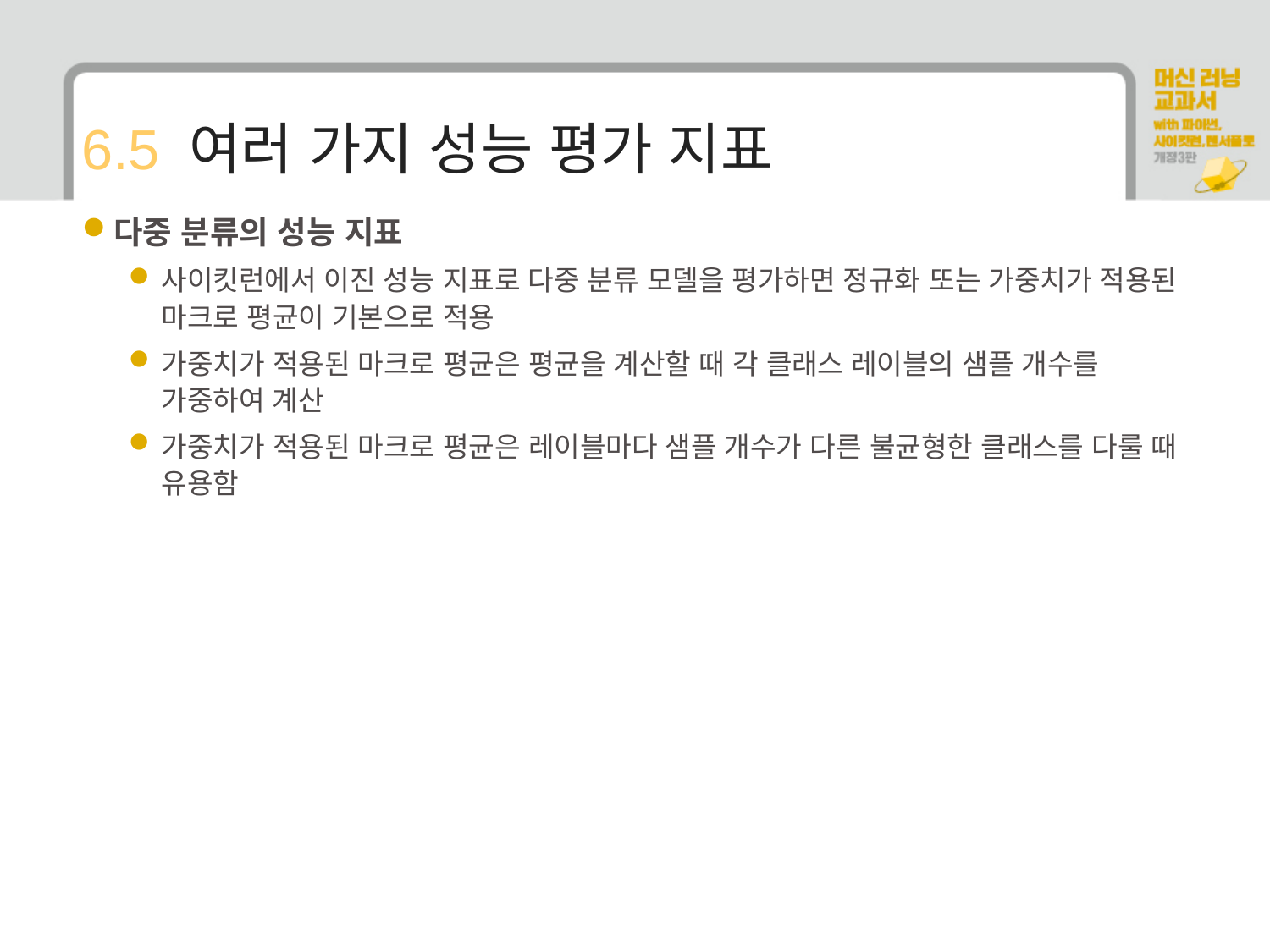

# 6.5 여러 가지 성능 평가 지표
다중 분류의 성능 지표
사이킷런에서 이진 성능 지표로 다중 분류 모델을 평가하면 정규화 또는 가중치가 적용된 마크로 평균이 기본으로 적용
가중치가 적용된 마크로 평균은 평균을 계산할 때 각 클래스 레이블의 샘플 개수를 가중하여 계산
가중치가 적용된 마크로 평균은 레이블마다 샘플 개수가 다른 불균형한 클래스를 다룰 때 유용함